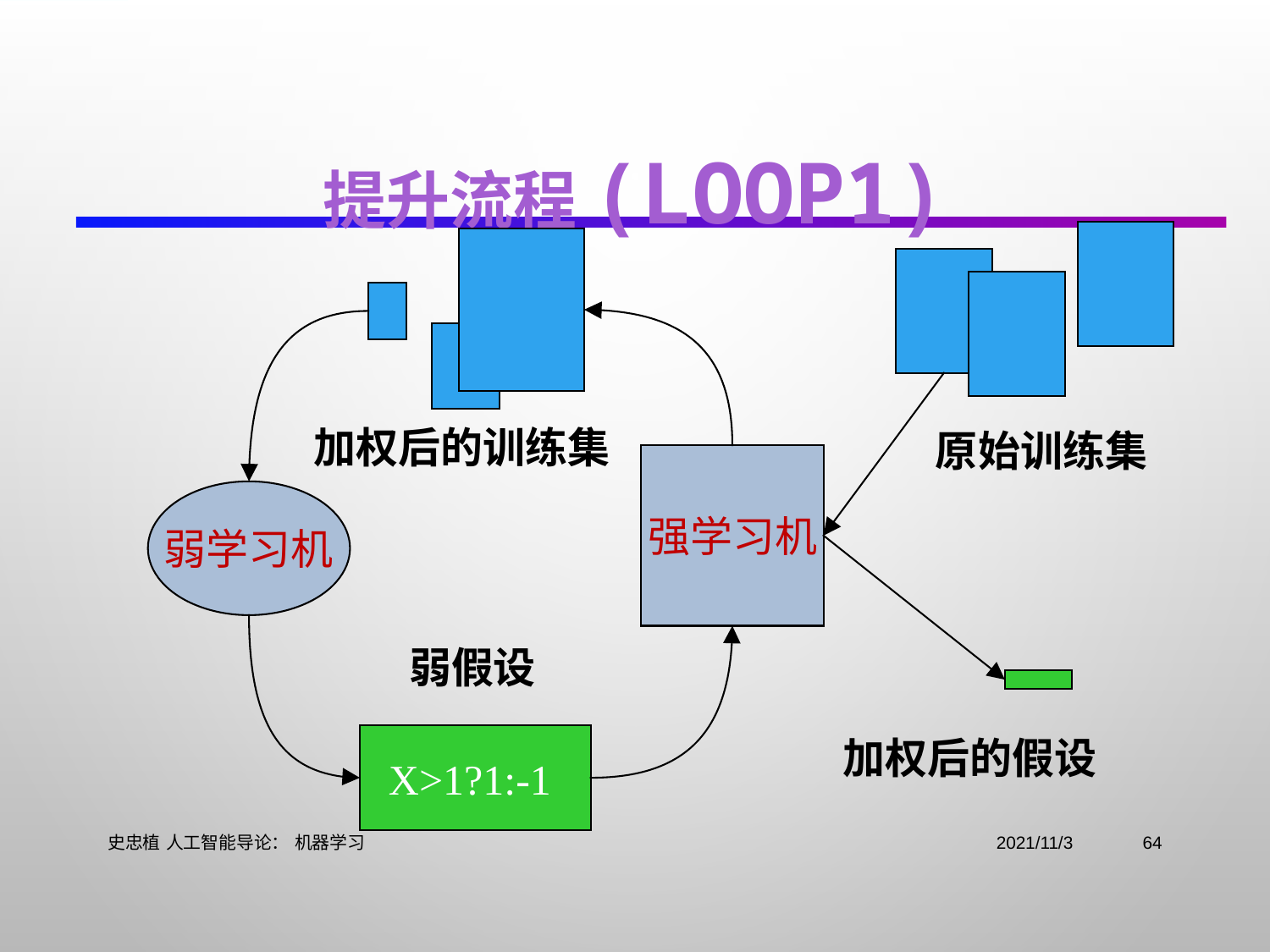

# 提升流程(loop1)

加权后的训练集
原始训练集
强学习机
弱学习机
弱假设

X>1?1:-1
加权后的假设
史忠植 人工智能导论： 机器学习
2021/11/3
64